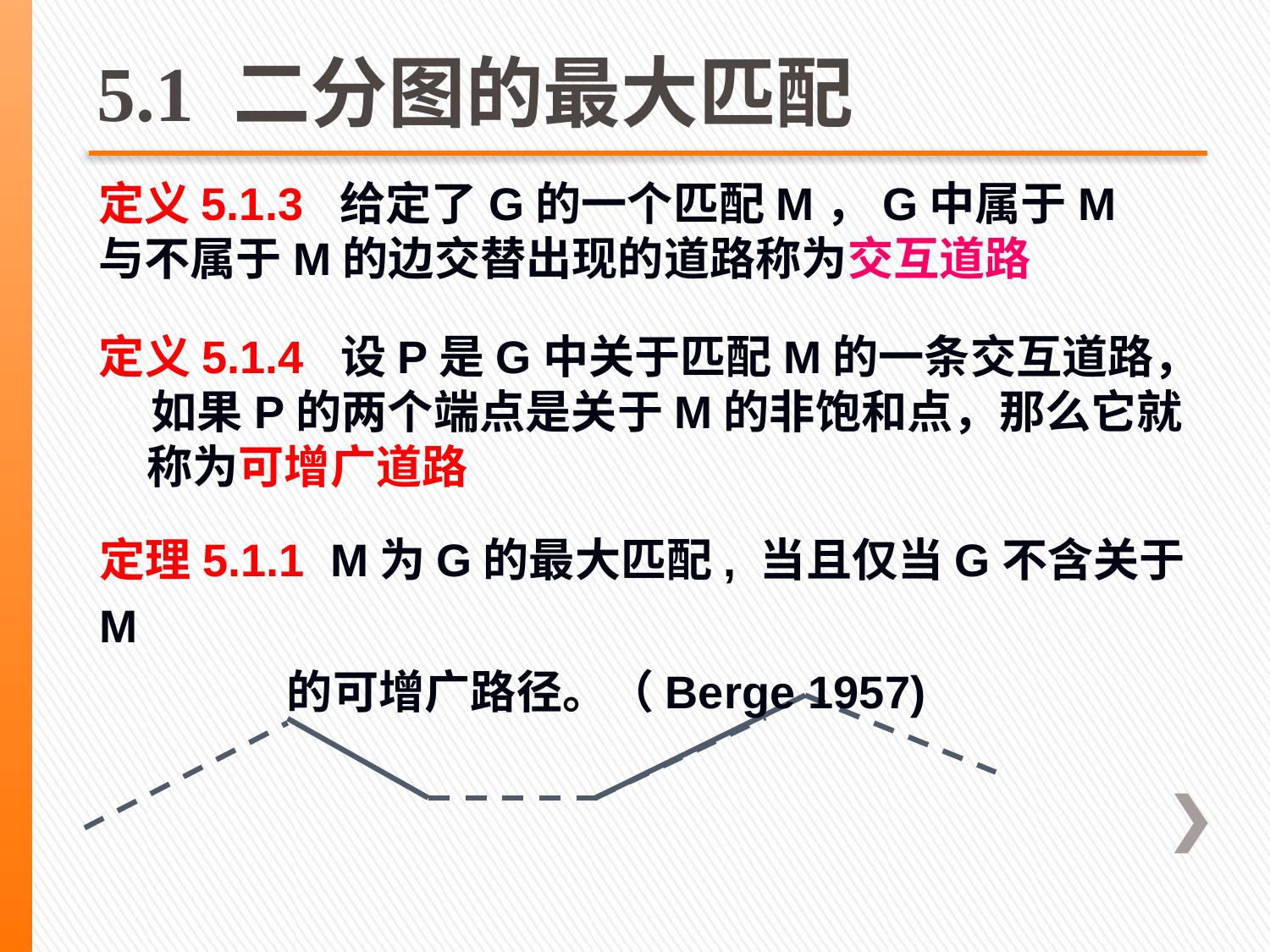

# 5.1 二分图的最大匹配
定义5.1.3  给定了G的一个匹配M，G中属于M与不属于M的边交替出现的道路称为交互道路
定义5.1.4  设P是G中关于匹配M的一条交互道路，
    如果P的两个端点是关于M的非饱和点，那么它就称为可增广道路

定理5.1.1  M为G的最大匹配, 当且仅当G不含关于M
                 的可增广路径。（Berge 1957)